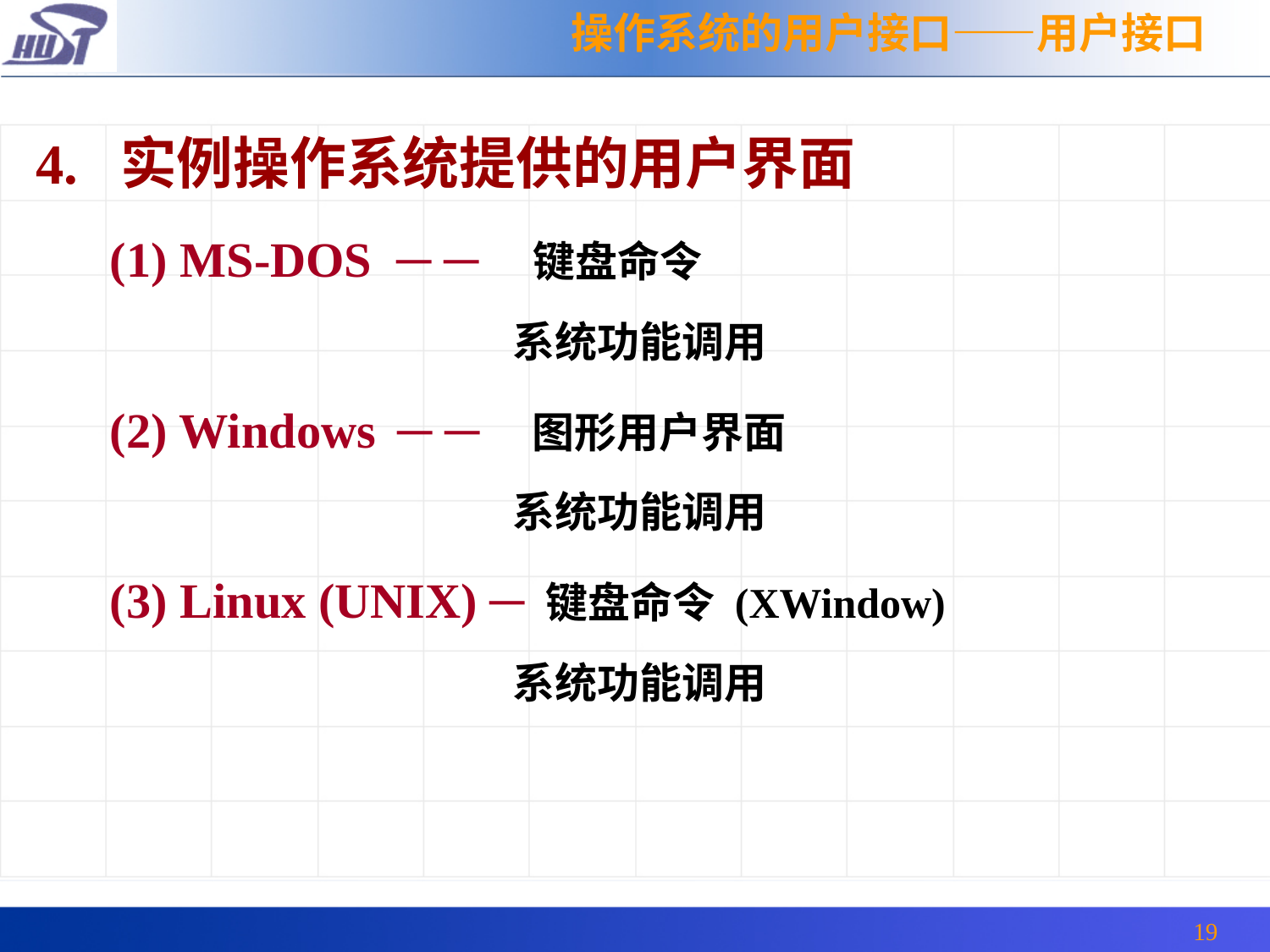

操作系统的用户接口——用户接口
4.  实例操作系统提供的用户界面
       (1) MS-DOS  ─ ─    键盘命令
                                                 系统功能调用
       (2) Windows  ─ ─    图形用户界面
                                                 系统功能调用
       (3) Linux (UNIX) ─ 键盘命令 (XWindow)
                                                 系统功能调用
19